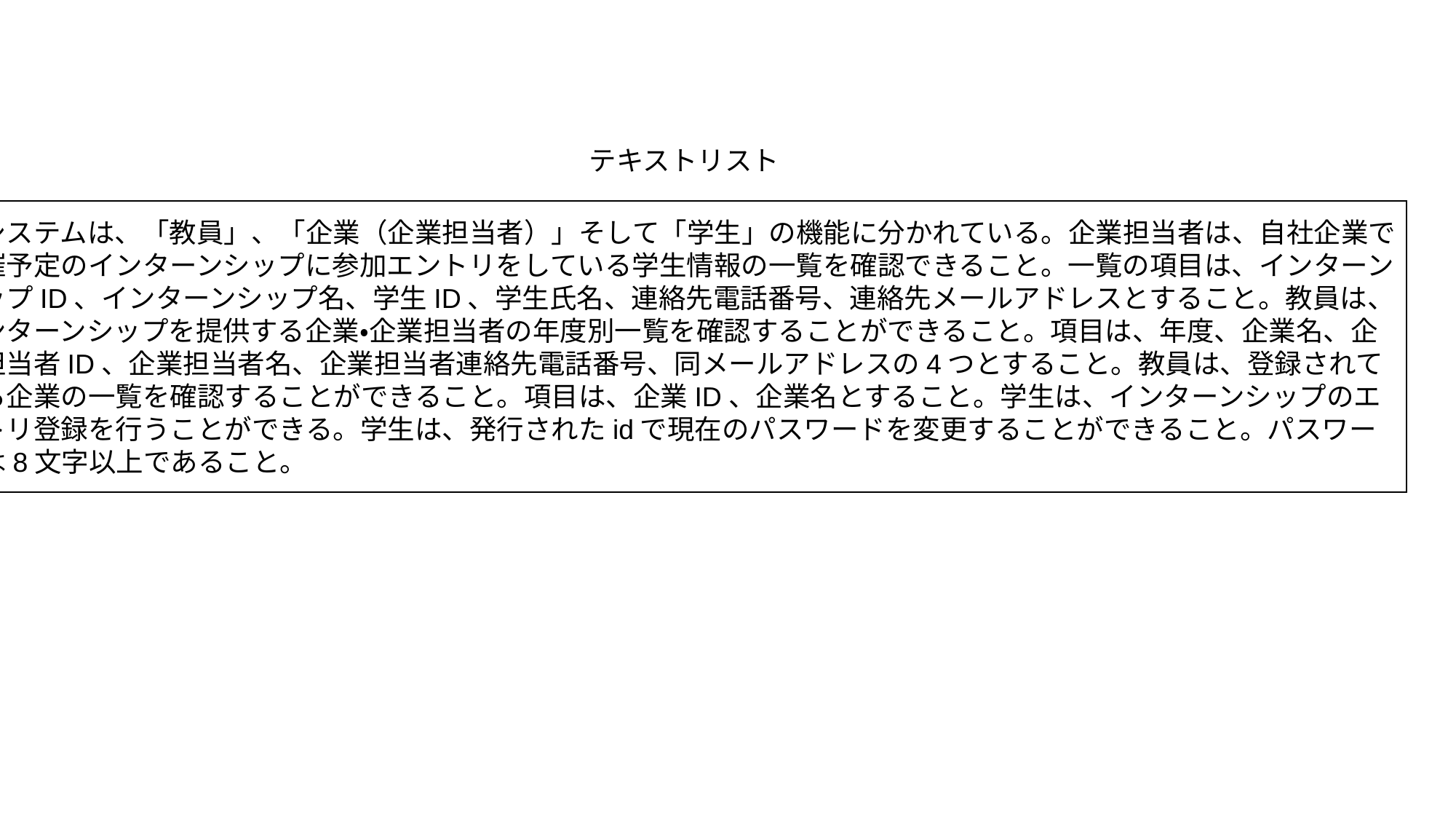

テキストリスト
本システムは、「教員」、「企業（企業担当者）」そして「学生」の機能に分かれている。企業担当者は、自社企業で開催予定のインターンシップに参加エントリをしている学生情報の一覧を確認できること。一覧の項目は、インターンシップID、インターンシップ名、学生ID、学生氏名、連絡先電話番号、連絡先メールアドレスとすること。教員は、インターンシップを提供する企業・企業担当者の年度別一覧を確認することができること。項目は、年度、企業名、企業担当者ID、企業担当者名、企業担当者連絡先電話番号、同メールアドレスの4つとすること。教員は、登録されている企業の一覧を確認することができること。項目は、企業ID、企業名とすること。学生は、インターンシップのエントリ登録を行うことができる。学生は、発行されたidで現在のパスワードを変更することができること。パスワードは8文字以上であること。